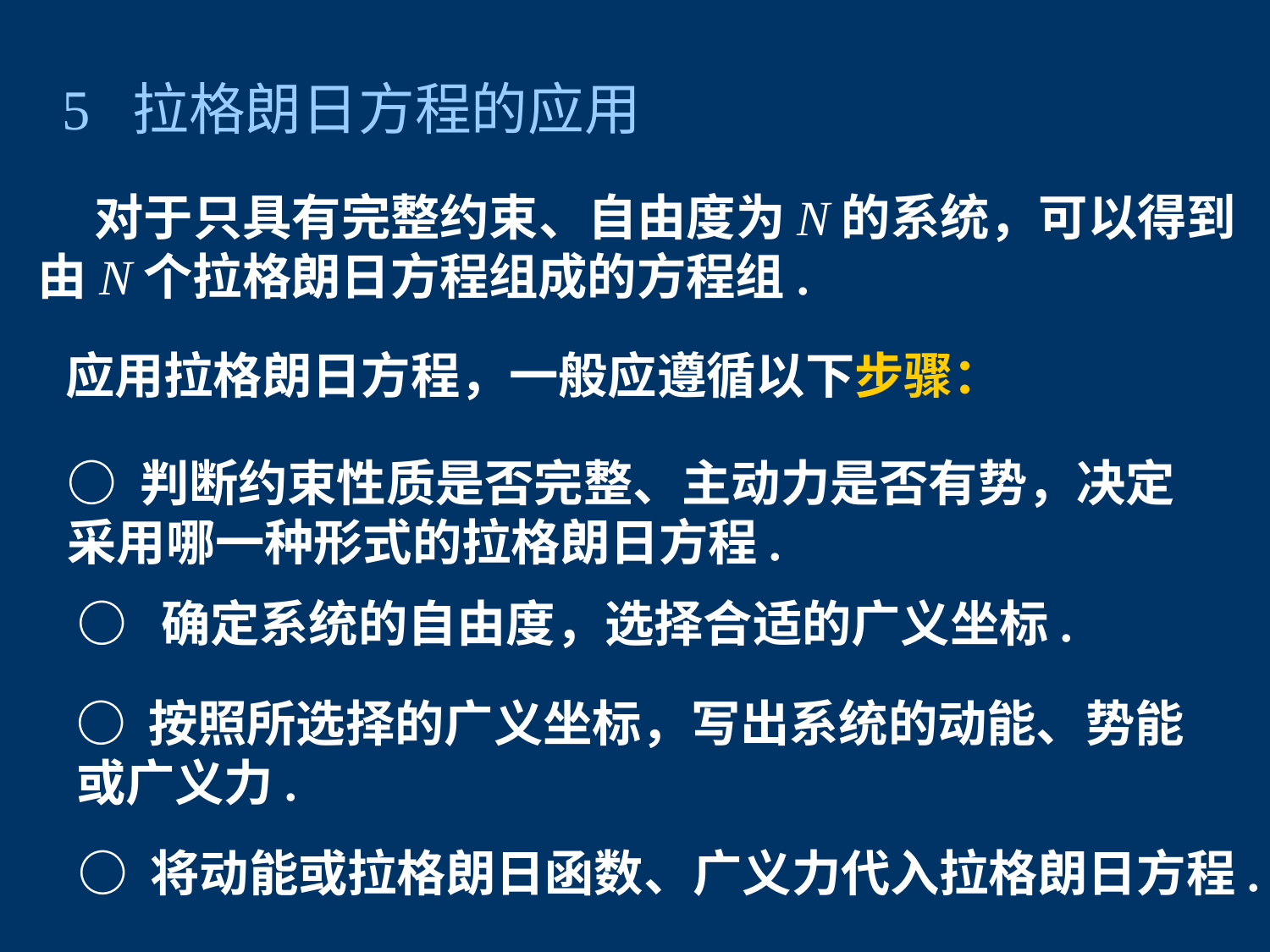

5  拉格朗日方程的应用
    对于只具有完整约束、自由度为N的系统，可以得到
由N个拉格朗日方程组成的方程组.
应用拉格朗日方程，一般应遵循以下步骤：
○ 判断约束性质是否完整、主动力是否有势，决定采用哪一种形式的拉格朗日方程.
○  确定系统的自由度，选择合适的广义坐标.
○ 按照所选择的广义坐标，写出系统的动能、势能或广义力.
○ 将动能或拉格朗日函数、广义力代入拉格朗日方程.